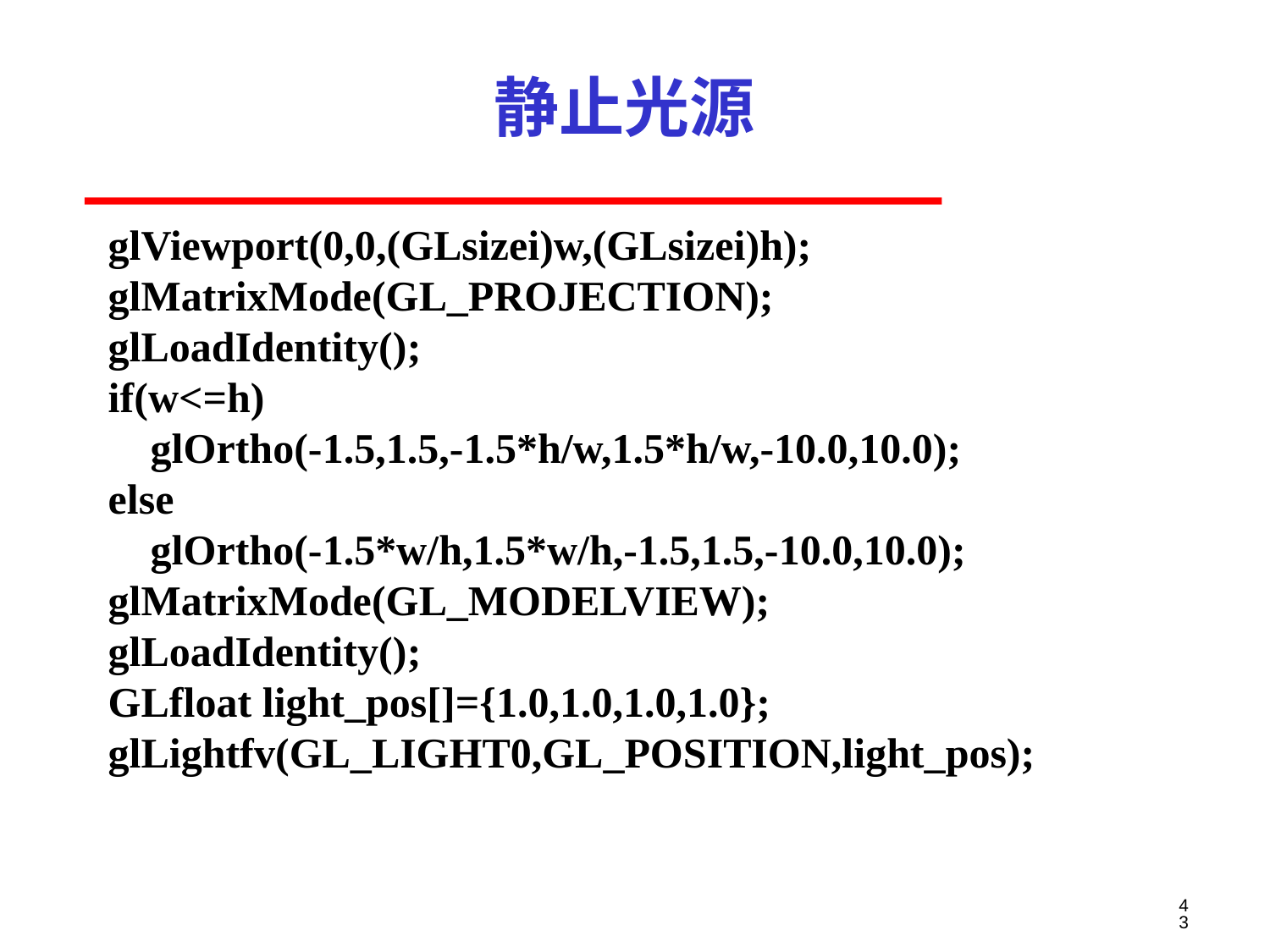

# 静止光源
glViewport(0,0,(GLsizei)w,(GLsizei)h);
glMatrixMode(GL_PROJECTION);
glLoadIdentity();
if(w<=h)
    glOrtho(-1.5,1.5,-1.5*h/w,1.5*h/w,-10.0,10.0);
else
    glOrtho(-1.5*w/h,1.5*w/h,-1.5,1.5,-10.0,10.0);
glMatrixMode(GL_MODELVIEW);
glLoadIdentity();
GLfloat light_pos[]={1.0,1.0,1.0,1.0};
glLightfv(GL_LIGHT0,GL_POSITION,light_pos);
43